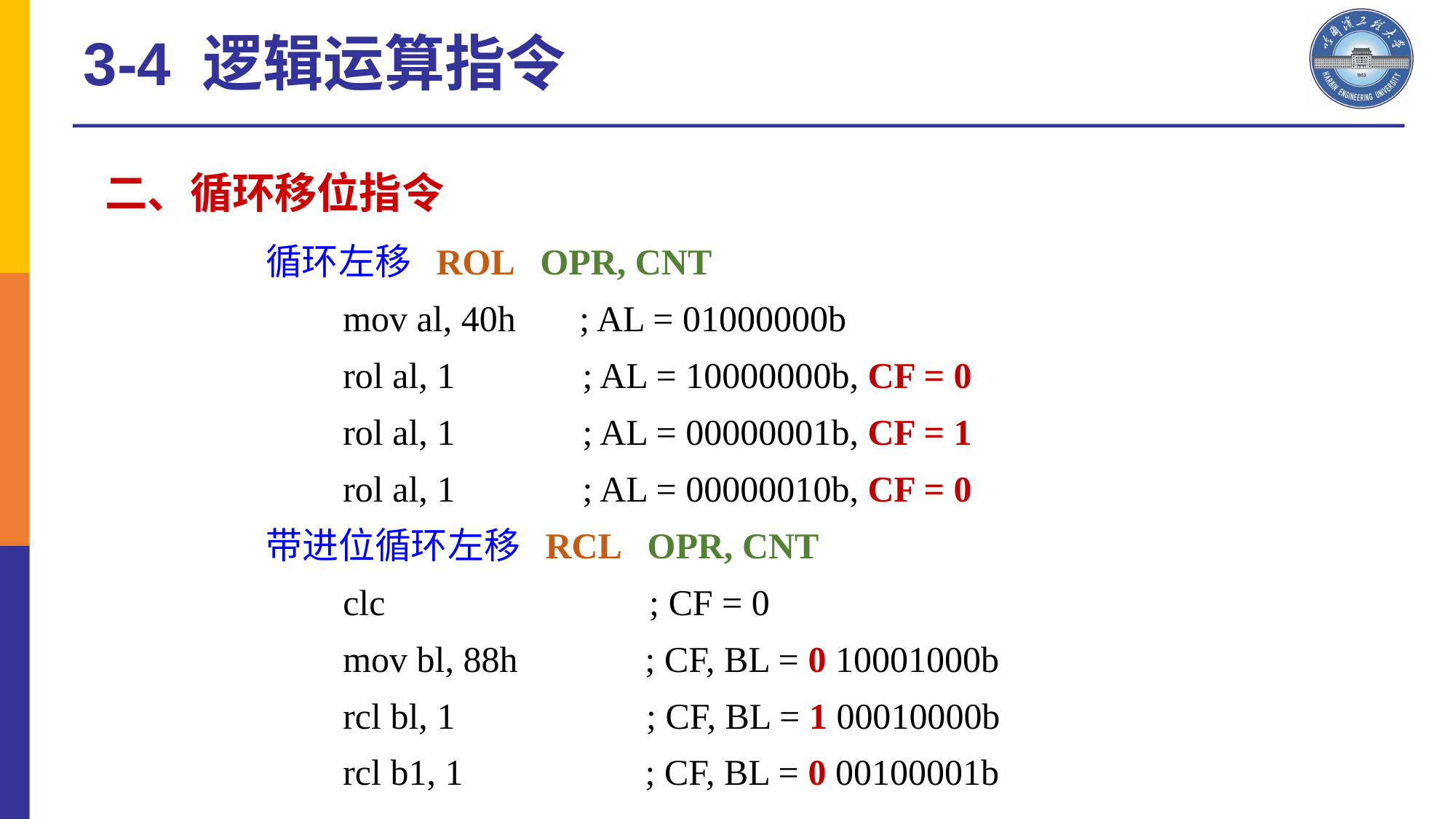

3-4 逻辑运算指令
二、循环移位指令

循环左移  ROL   OPR, CNT
mov al, 40h       ; AL = 01000000b
rol al, 1              ; AL = 10000000b, CF = 0
rol al, 1              ; AL = 00000001b, CF = 1
rol al, 1              ; AL = 00000010b, CF = 0
带进位循环左移  RCL   OPR, CNT
clc                             ; CF = 0
mov bl, 88h              ; CF, BL = 0 10001000b
rcl bl, 1                     ; CF, BL = 1 00010000b
rcl b1, 1                    ; CF, BL = 0 00100001b